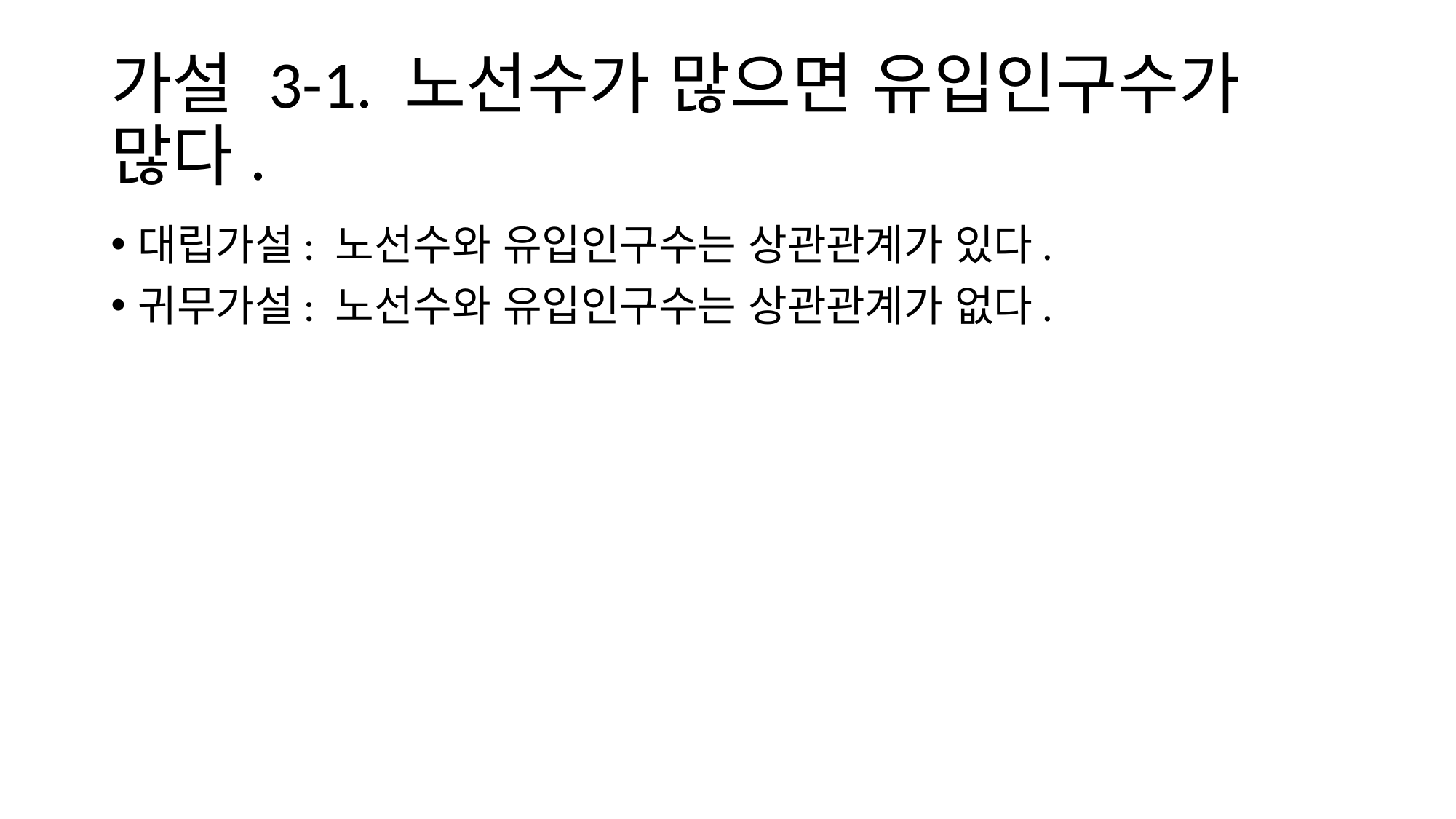

# 가설 3-1. 노선수가 많으면 유입인구수가 많다.
대립가설: 노선수와 유입인구수는 상관관계가 있다.
귀무가설: 노선수와 유입인구수는 상관관계가 없다.